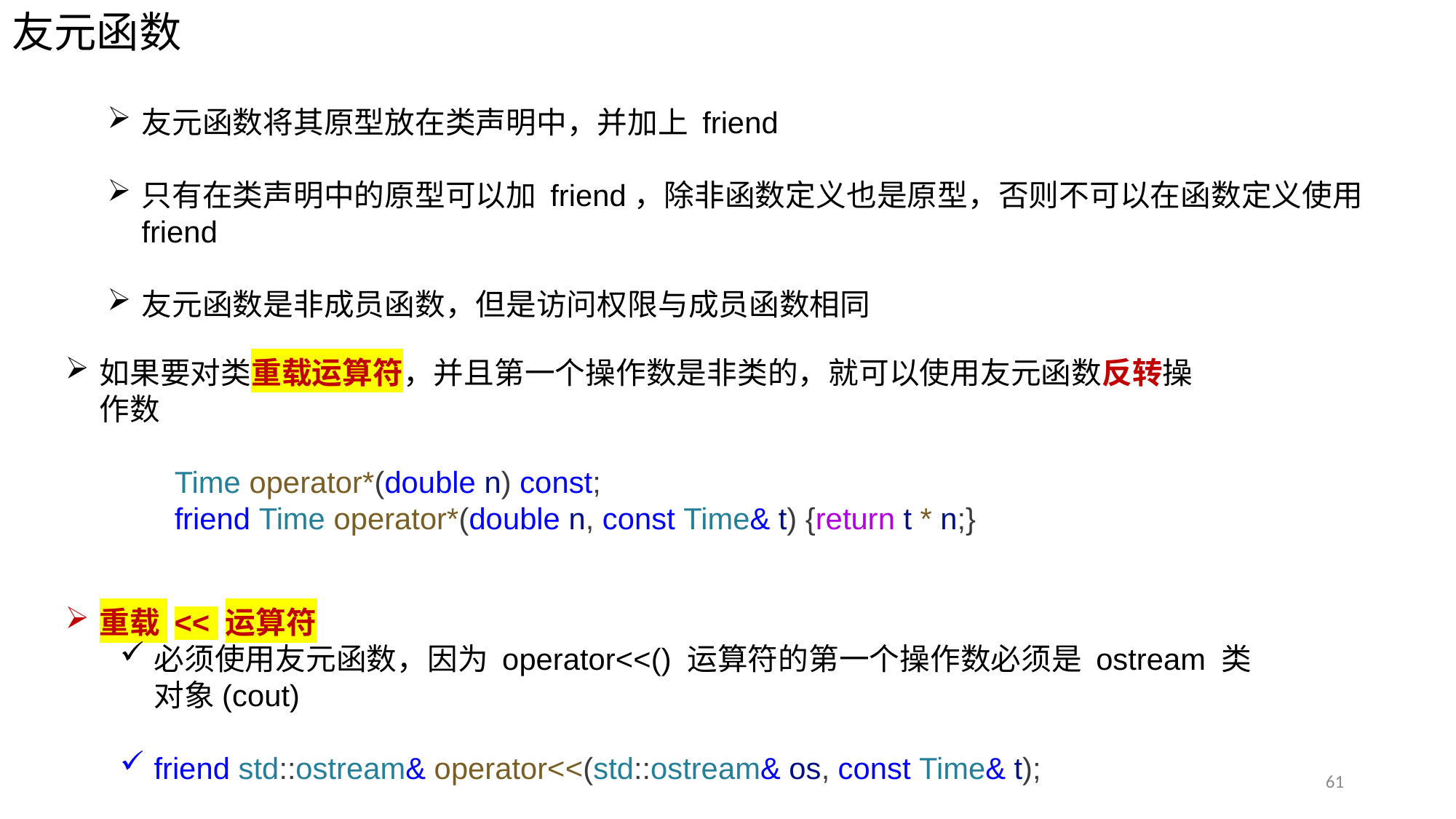

友元函数
友元函数将其原型放在类声明中，并加上 friend

只有在类声明中的原型可以加 friend，除非函数定义也是原型，否则不可以在函数定义使用 friend

友元函数是非成员函数，但是访问权限与成员函数相同
如果要对类重载运算符，并且第一个操作数是非类的，就可以使用友元函数反转操作数

	Time operator*(double n) const;
	friend Time operator*(double n, const Time& t) {return t * n;}
重载 << 运算符
必须使用友元函数，因为 operator<<() 运算符的第一个操作数必须是 ostream 类对象(cout)

friend std::ostream& operator<<(std::ostream& os, const Time& t);
61